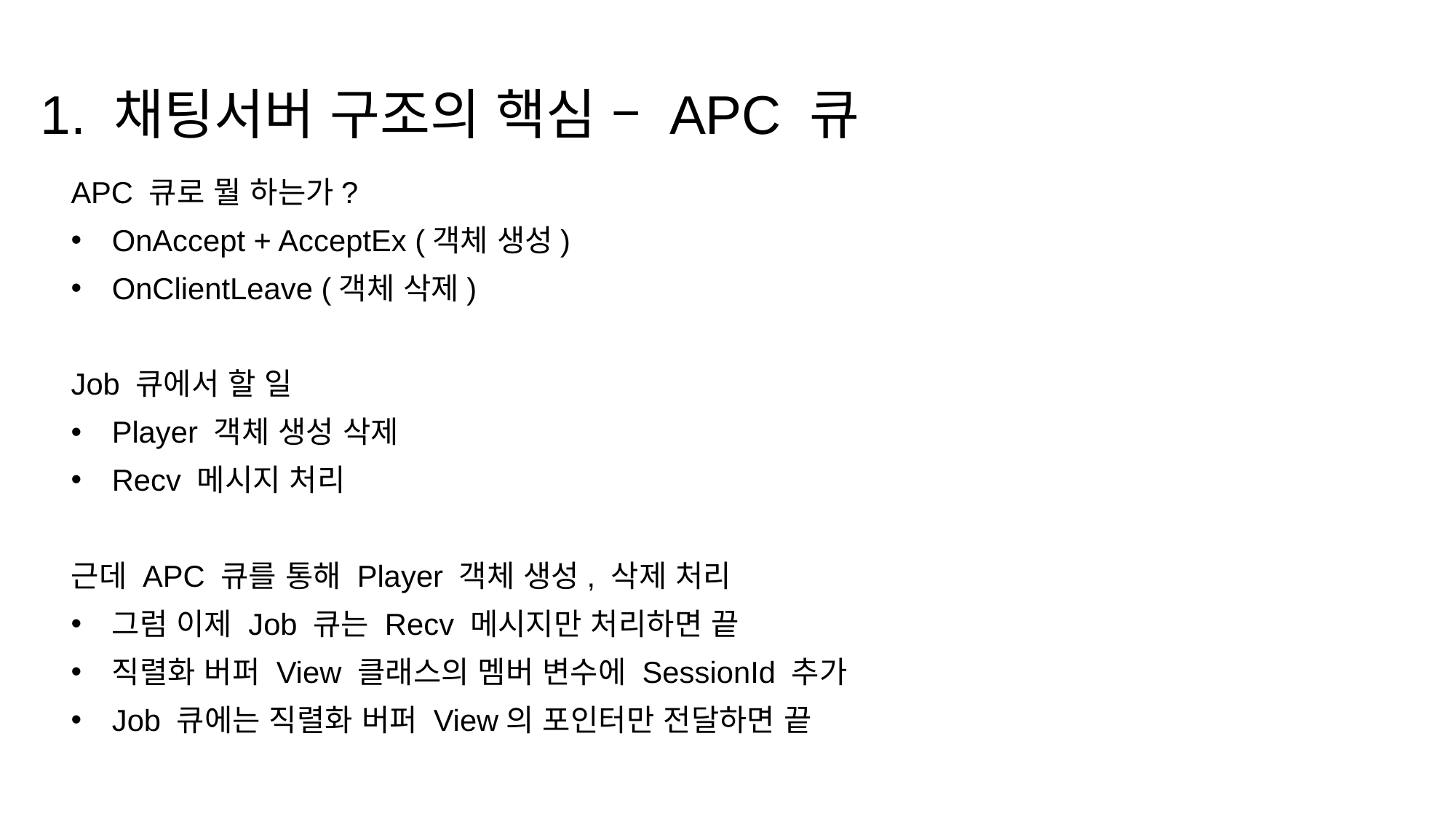

# 1. 채팅서버 구조의 핵심 – APC 큐
APC 큐로 뭘 하는가?
OnAccept + AcceptEx (객체 생성)
OnClientLeave (객체 삭제)

Job 큐에서 할 일
Player 객체 생성 삭제
Recv 메시지 처리

근데 APC 큐를 통해 Player 객체 생성, 삭제 처리
그럼 이제 Job 큐는 Recv 메시지만 처리하면 끝
직렬화 버퍼 View 클래스의 멤버 변수에 SessionId 추가
Job 큐에는 직렬화 버퍼 View의 포인터만 전달하면 끝